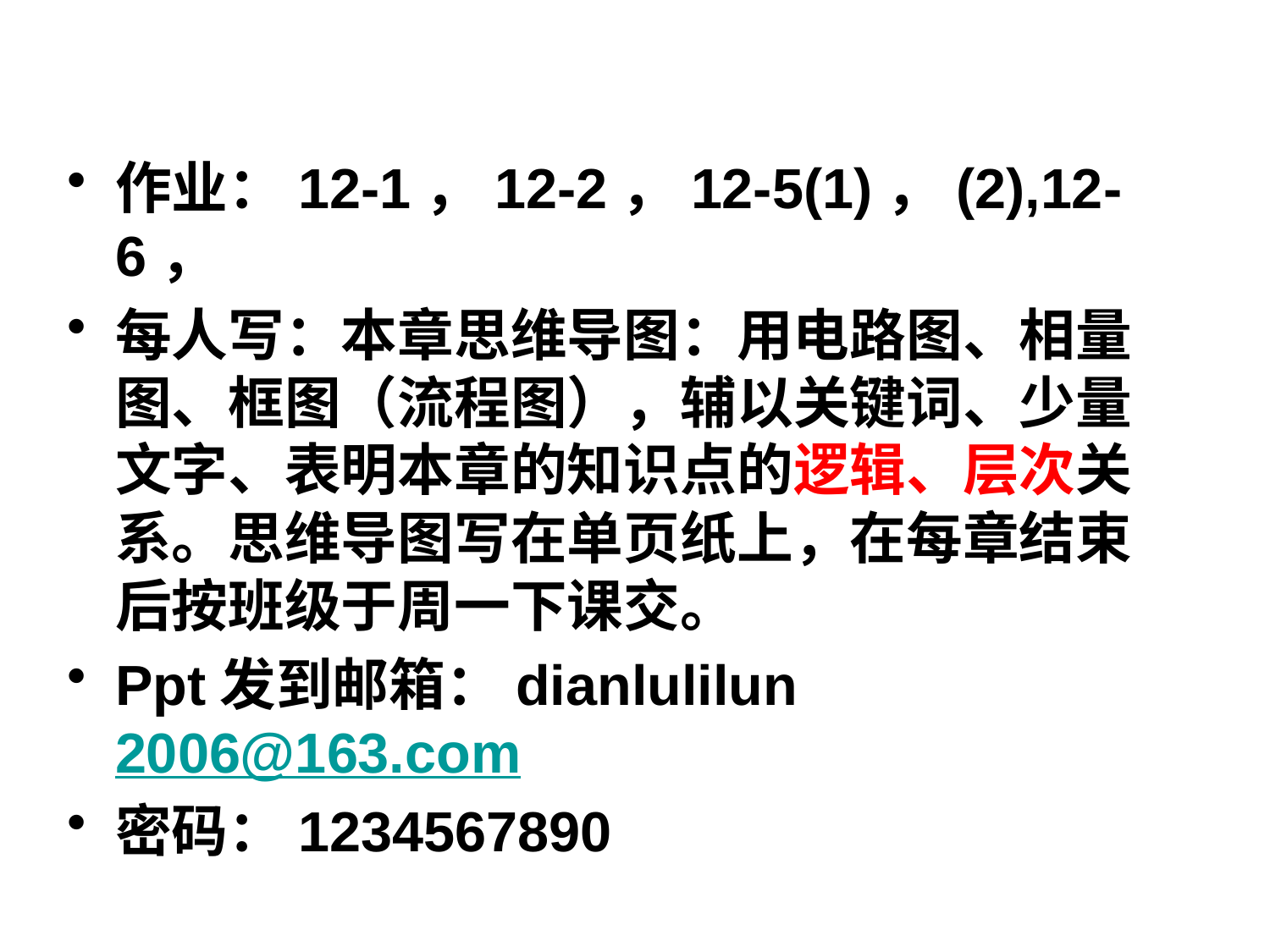

作业：12-1，12-2，12-5(1)，(2),12-6，
每人写：本章思维导图：用电路图、相量图、框图（流程图），辅以关键词、少量文字、表明本章的知识点的逻辑、层次关系。思维导图写在单页纸上，在每章结束后按班级于周一下课交。
Ppt发到邮箱：dianlulilun2006@163.com
密码：1234567890